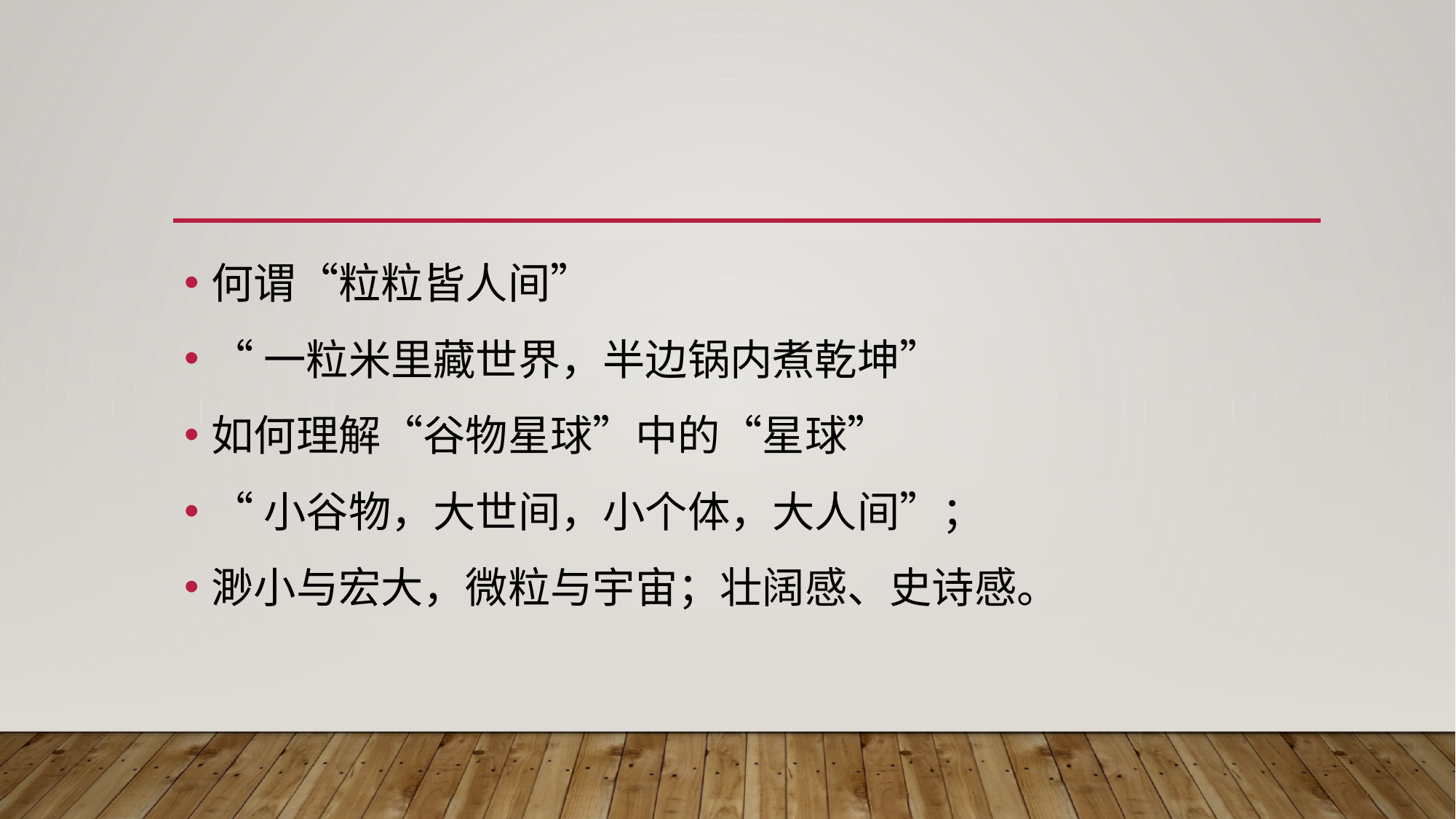

何谓“粒粒皆人间”
“一粒米里藏世界，半边锅内煮乾坤”
如何理解“谷物星球”中的“星球”
“小谷物，大世间，小个体，大人间”；
渺小与宏大，微粒与宇宙；壮阔感、史诗感。